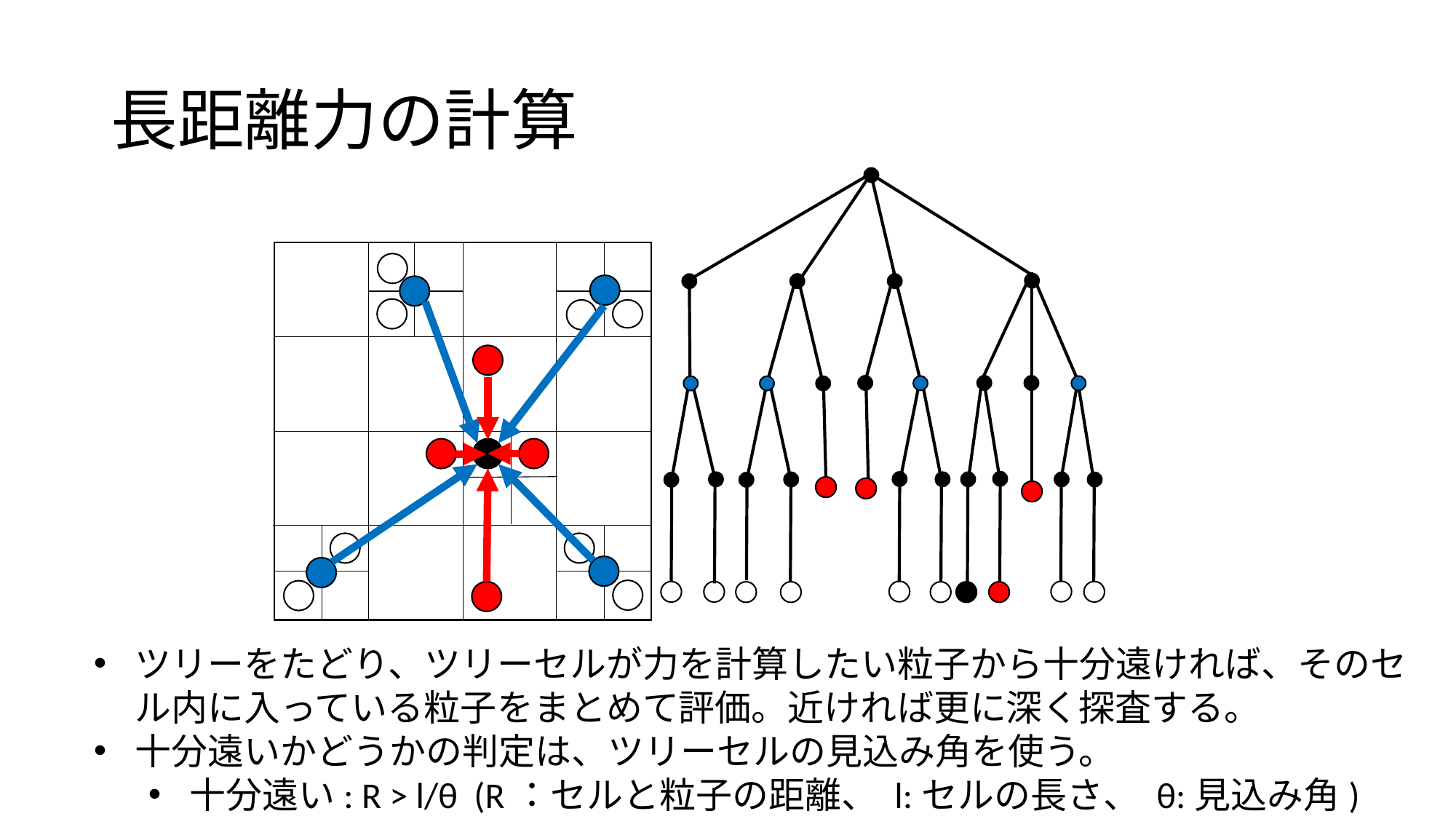

# 長距離力の計算

ツリーをたどり、ツリーセルが力を計算したい粒子から十分遠ければ、そのセル内に入っている粒子をまとめて評価。近ければ更に深く探査する。
十分遠いかどうかの判定は、ツリーセルの見込み角を使う。
十分遠い: R > l/θ  (R：セルと粒子の距離、 l:セルの長さ、 θ:見込み角)